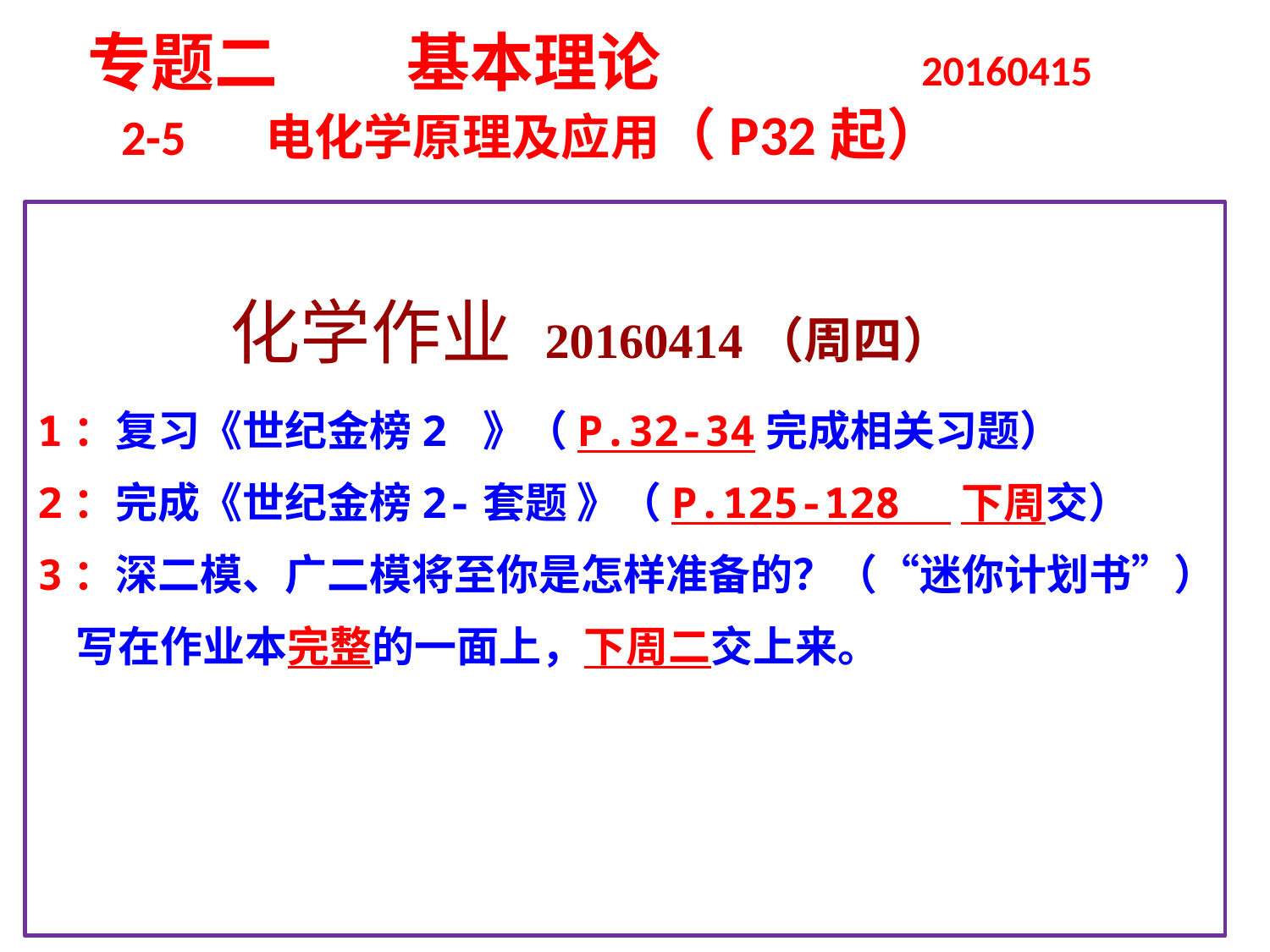

专题二         基本理论                 20160415
   2-5      电化学原理及应用（P32起）

        化学作业 20160414（周四）
1：复习《世纪金榜2 》（P.32-34完成相关习题）
2：完成《世纪金榜2-套题 》（P.125-128  下周交）
3：深二模、广二模将至你是怎样准备的？（“迷你计划书”）
   写在作业本完整的一面上，下周二交上来。